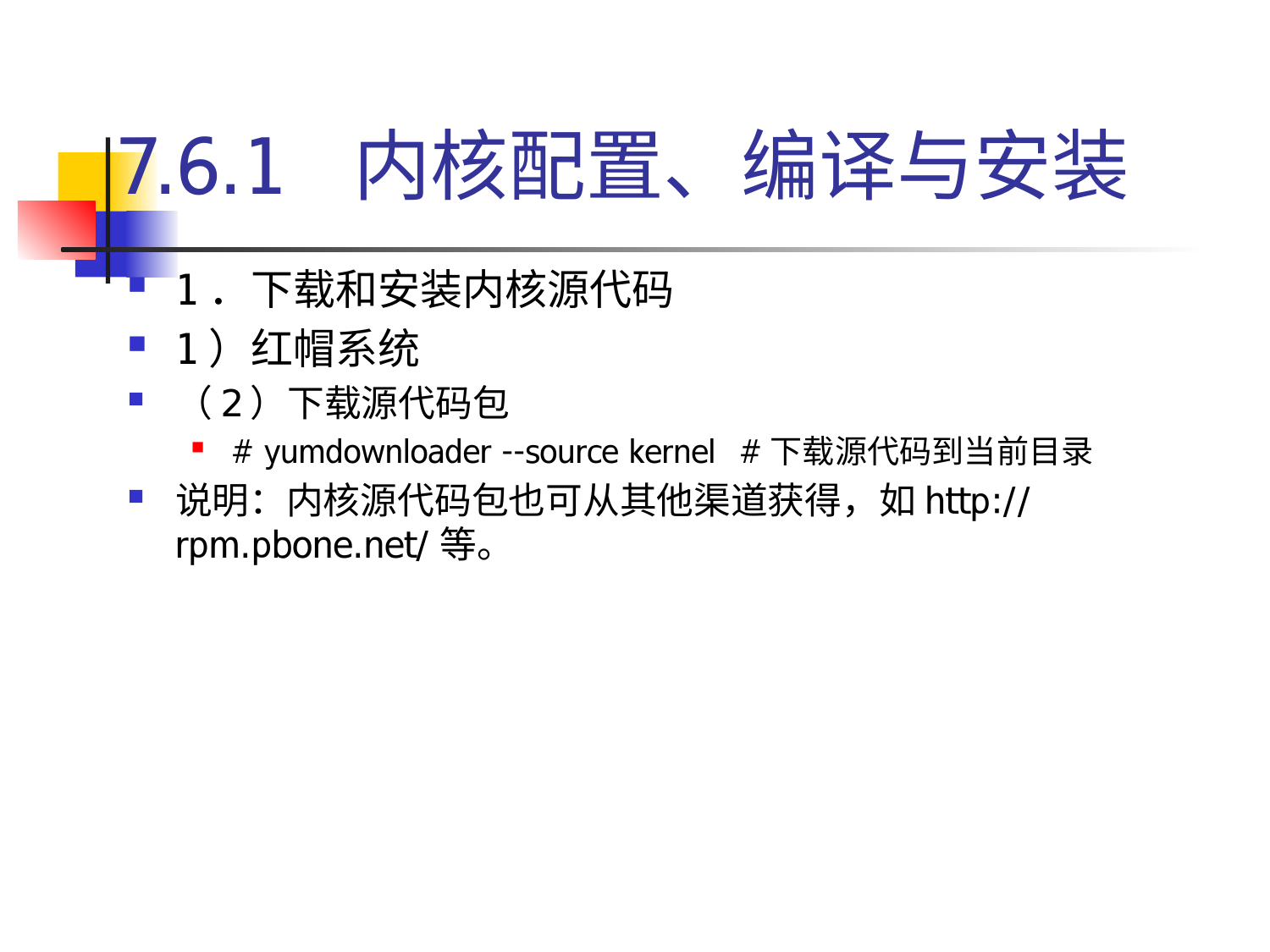

# 7.6.1  内核配置、编译与安装
1．下载和安装内核源代码
1）红帽系统
（2）下载源代码包
# yumdownloader --source kernel 	#下载源代码到当前目录
说明：内核源代码包也可从其他渠道获得，如http://rpm.pbone.net/等。